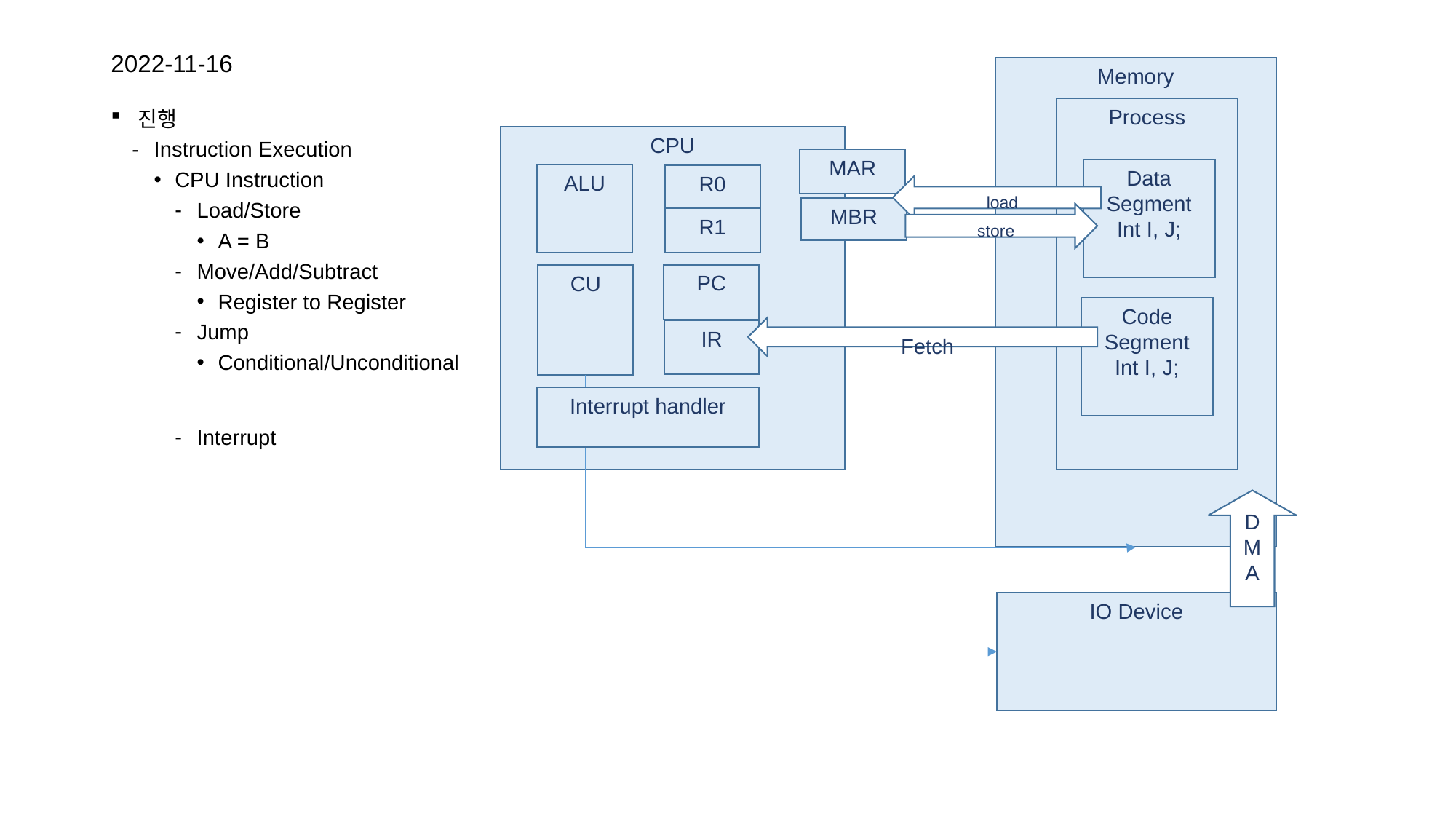

# 2022-11-16
Memory
Process
진행
Instruction Execution
CPU Instruction
Load/Store
A = B
Move/Add/Subtract
Register to Register
Jump
Conditional/Unconditional

Interrupt

CPU
MAR
Data Segment
Int I, J;
ALU
R0
load
MBR
store
R1
PC
CU
Code Segment
Int I, J;
Fetch
IR
Interrupt handler
DMA
IO Device